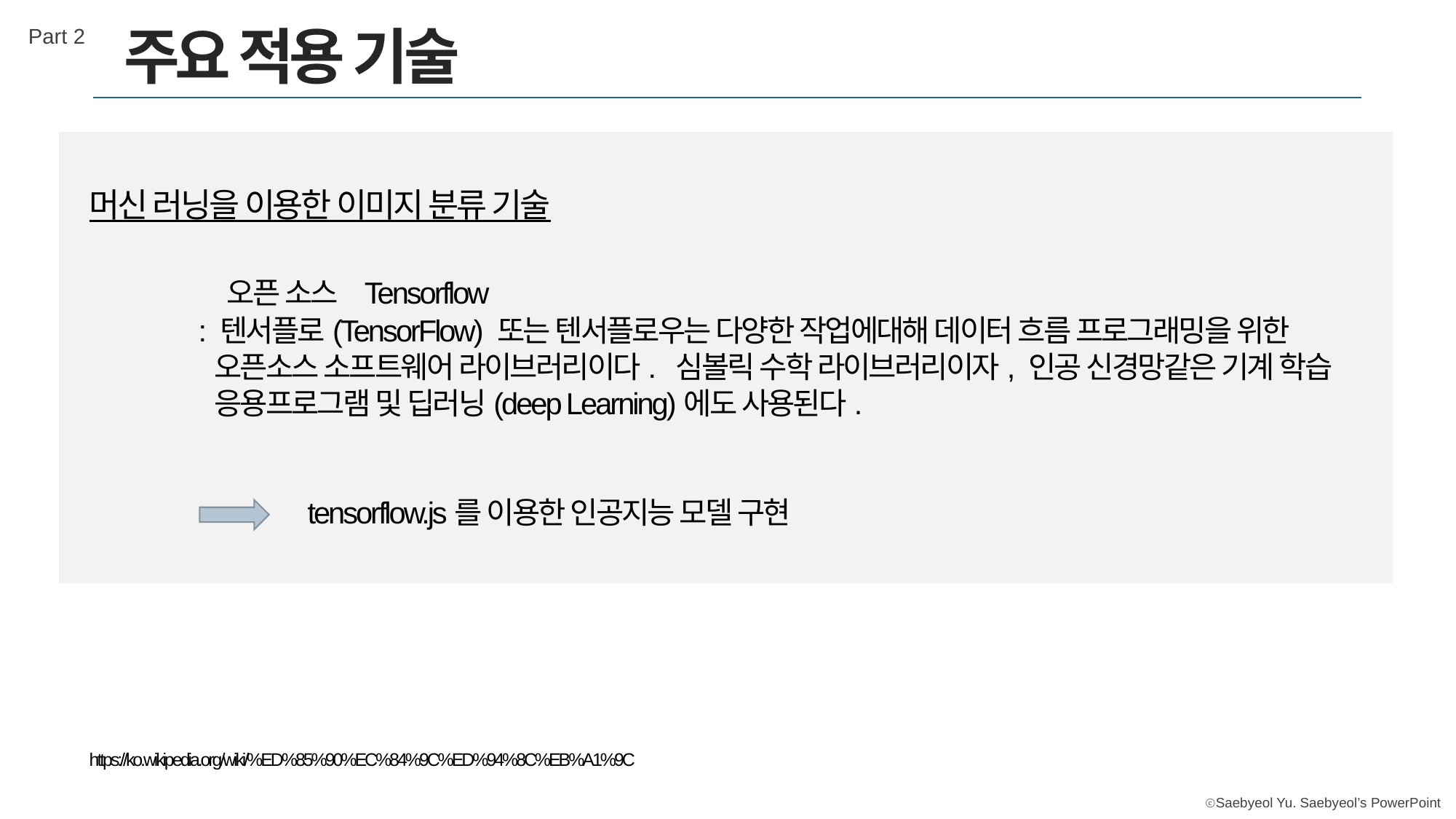

주요 적용 기술
Part 2

머신 러닝을 이용한 이미지 분류 기술

                오픈 소스   Tensorflow
	: 텐서플로(TensorFlow) 또는 텐서플로우는 다양한 작업에대해 데이터 흐름 프로그래밍을 위한
	 오픈소스 소프트웨어 라이브러리이다.  심볼릭 수학 라이브러리이자, 인공 신경망같은 기계 학습
	 응용프로그램 및 딥러닝(deep Learning)에도 사용된다.

		tensorflow.js를 이용한 인공지능 모델 구현

https://ko.wikipedia.org/wiki/%ED%85%90%EC%84%9C%ED%94%8C%EB%A1%9C